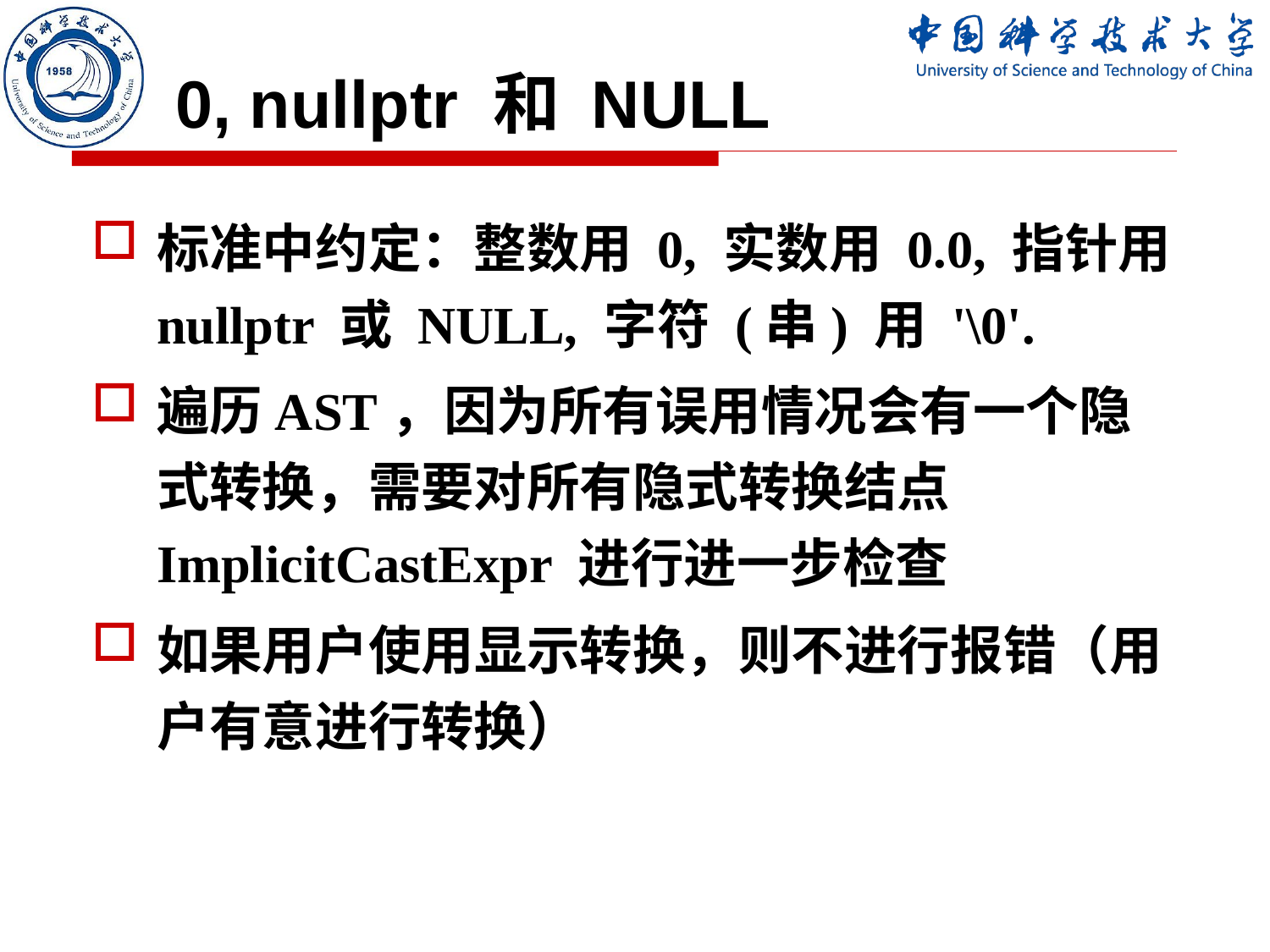

# 0, nullptr 和 NULL
标准中约定：整数用 0, 实数用 0.0, 指针用 nullptr 或 NULL, 字符 (串) 用 '\0'.
遍历AST，因为所有误用情况会有一个隐式转换，需要对所有隐式转换结点ImplicitCastExpr 进行进一步检查
如果用户使用显示转换，则不进行报错（用户有意进行转换）

45